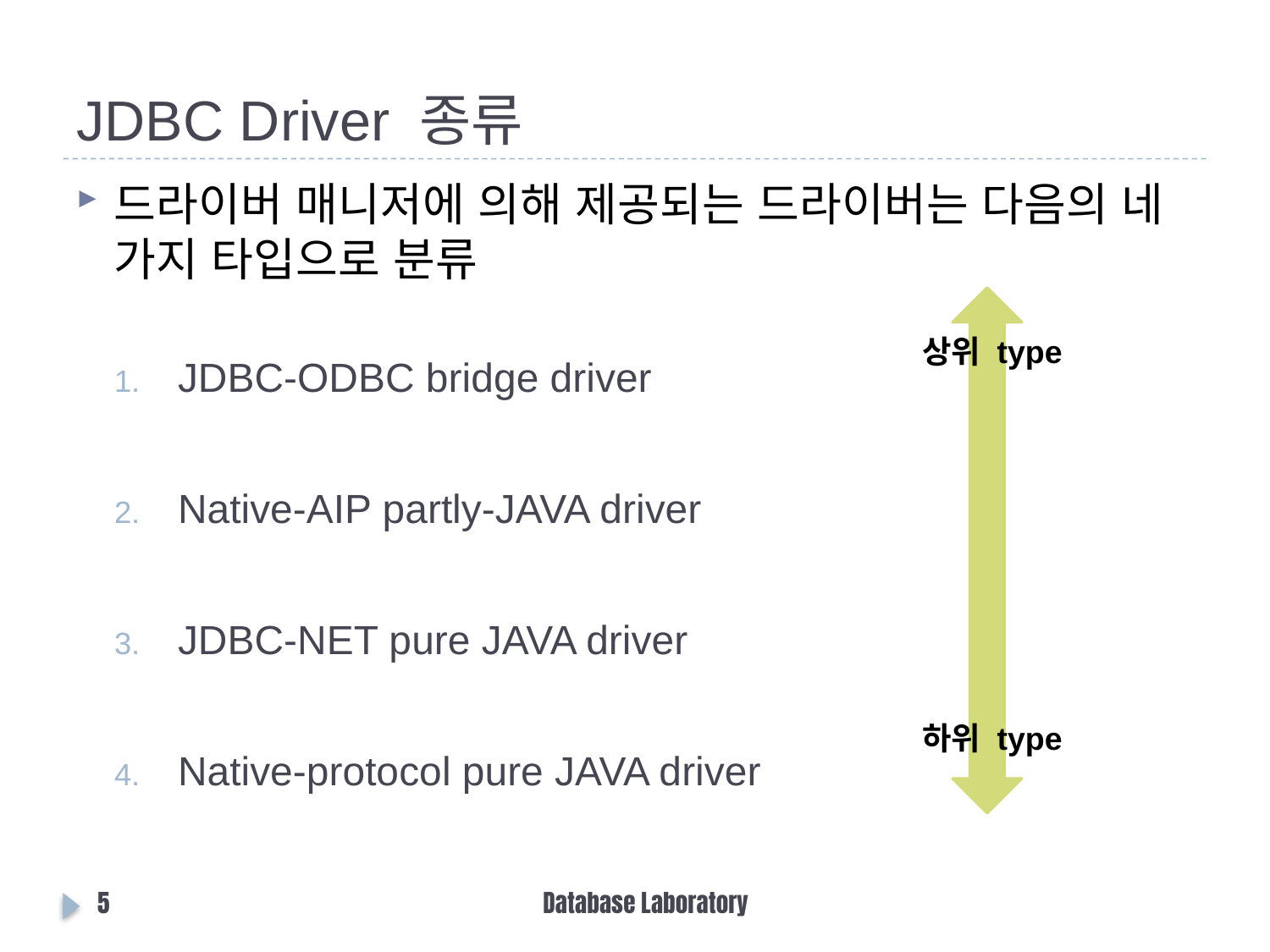

# JDBC Driver 종류
드라이버 매니저에 의해 제공되는 드라이버는 다음의 네 가지 타입으로 분류

JDBC-ODBC bridge driver

Native-AIP partly-JAVA driver

JDBC-NET pure JAVA driver

Native-protocol pure JAVA driver

상위 type
하위 type
5
Database Laboratory